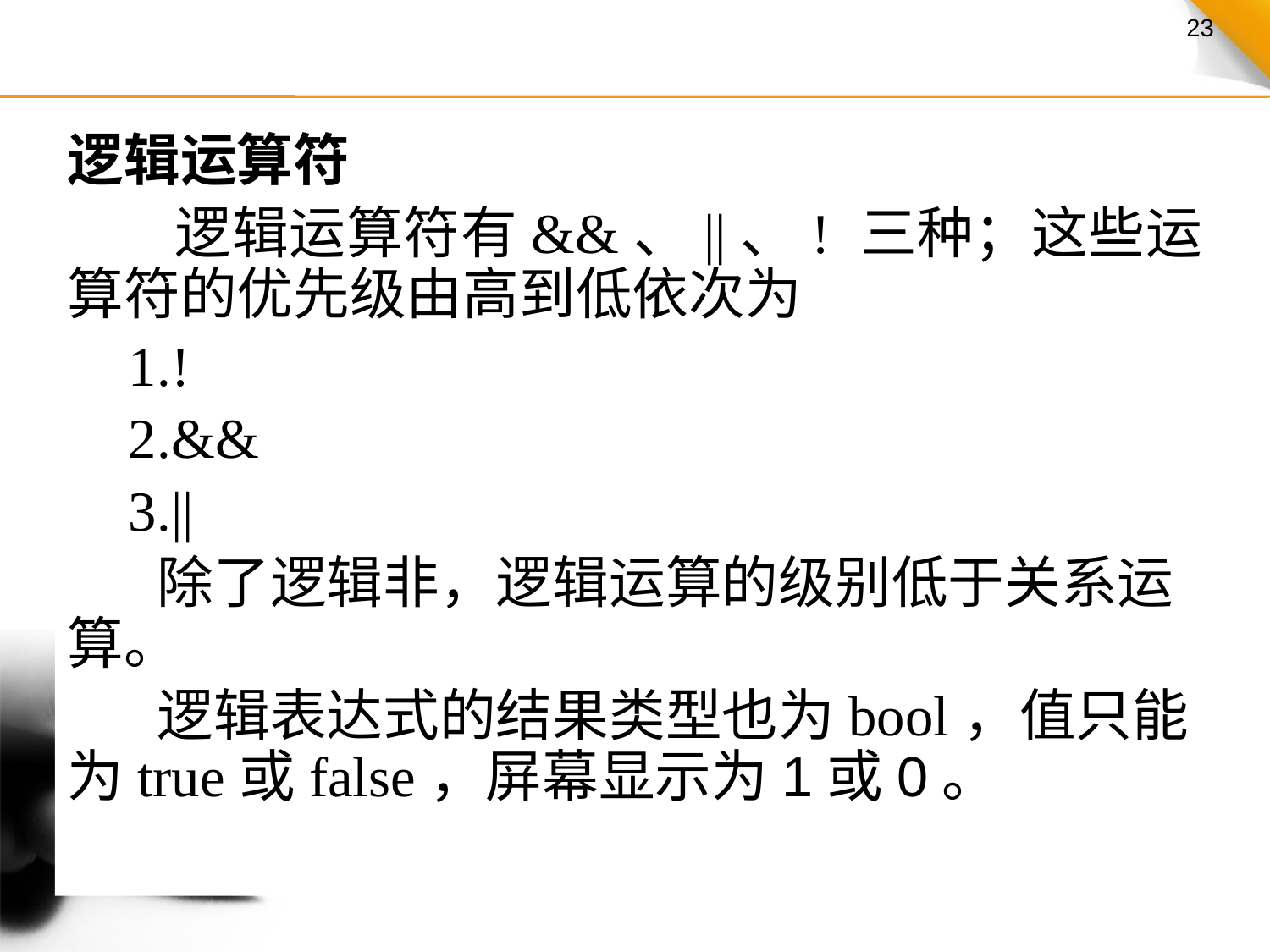

逻辑运算符
       逻辑运算符有&&、||、! 三种；这些运算符的优先级由高到低依次为
!
&&
||
      除了逻辑非，逻辑运算的级别低于关系运算。
      逻辑表达式的结果类型也为bool，值只能为true或false，屏幕显示为1或0。